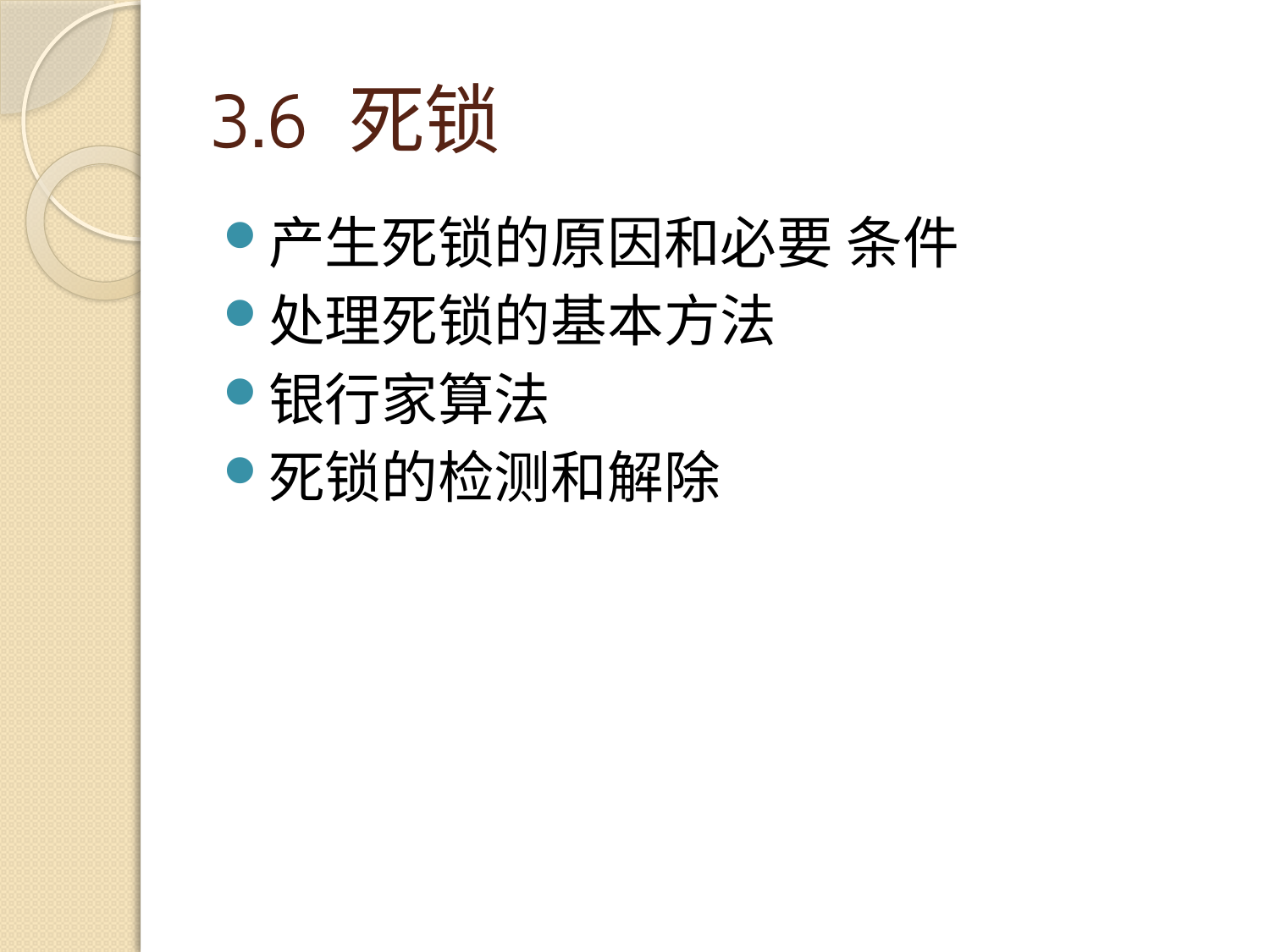

# 3.6 死锁
产生死锁的原因和必要 条件
处理死锁的基本方法
银行家算法
死锁的检测和解除